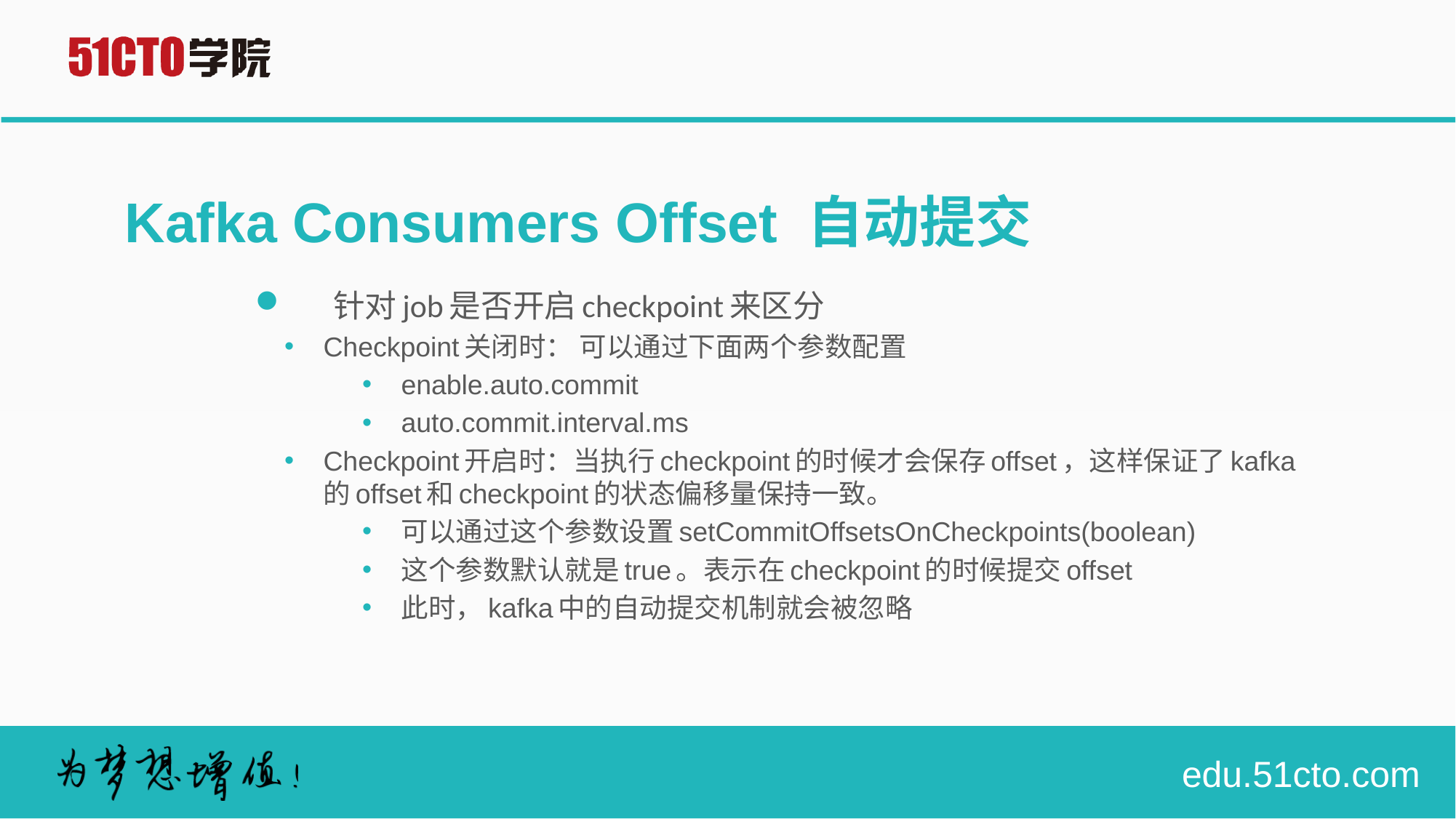

# Kafka Consumers Offset 自动提交
针对job是否开启checkpoint来区分
Checkpoint关闭时： 可以通过下面两个参数配置
enable.auto.commit
auto.commit.interval.ms
Checkpoint开启时：当执行checkpoint的时候才会保存offset，这样保证了kafka的offset和checkpoint的状态偏移量保持一致。
可以通过这个参数设置setCommitOffsetsOnCheckpoints(boolean)
这个参数默认就是true。表示在checkpoint的时候提交offset
此时，kafka中的自动提交机制就会被忽略